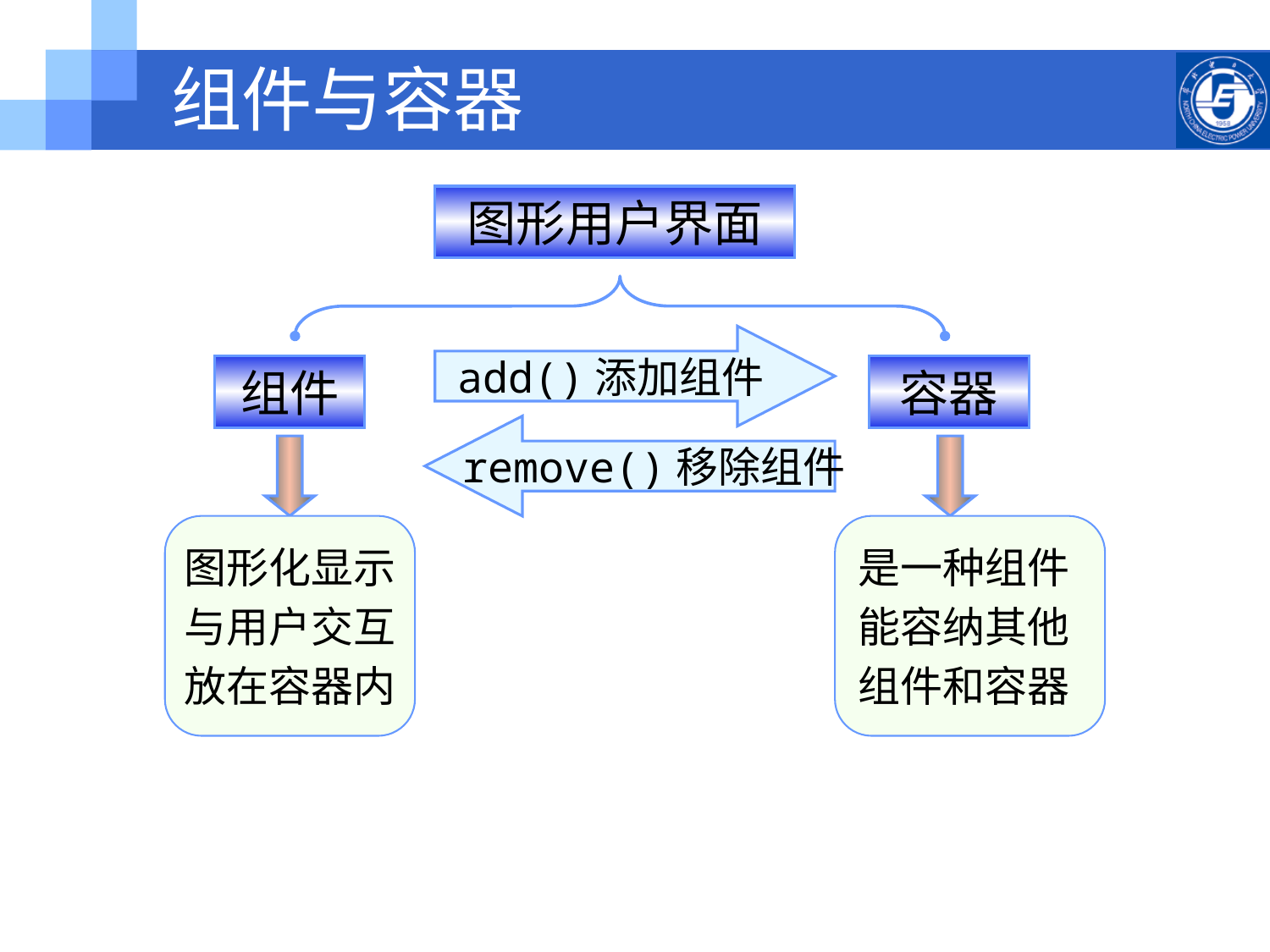

# 组件与容器
图形用户界面
add()添加组件
组件
容器
remove()移除组件

图形化显示
与用户交互
放在容器内

是一种组件
能容纳其他
组件和容器